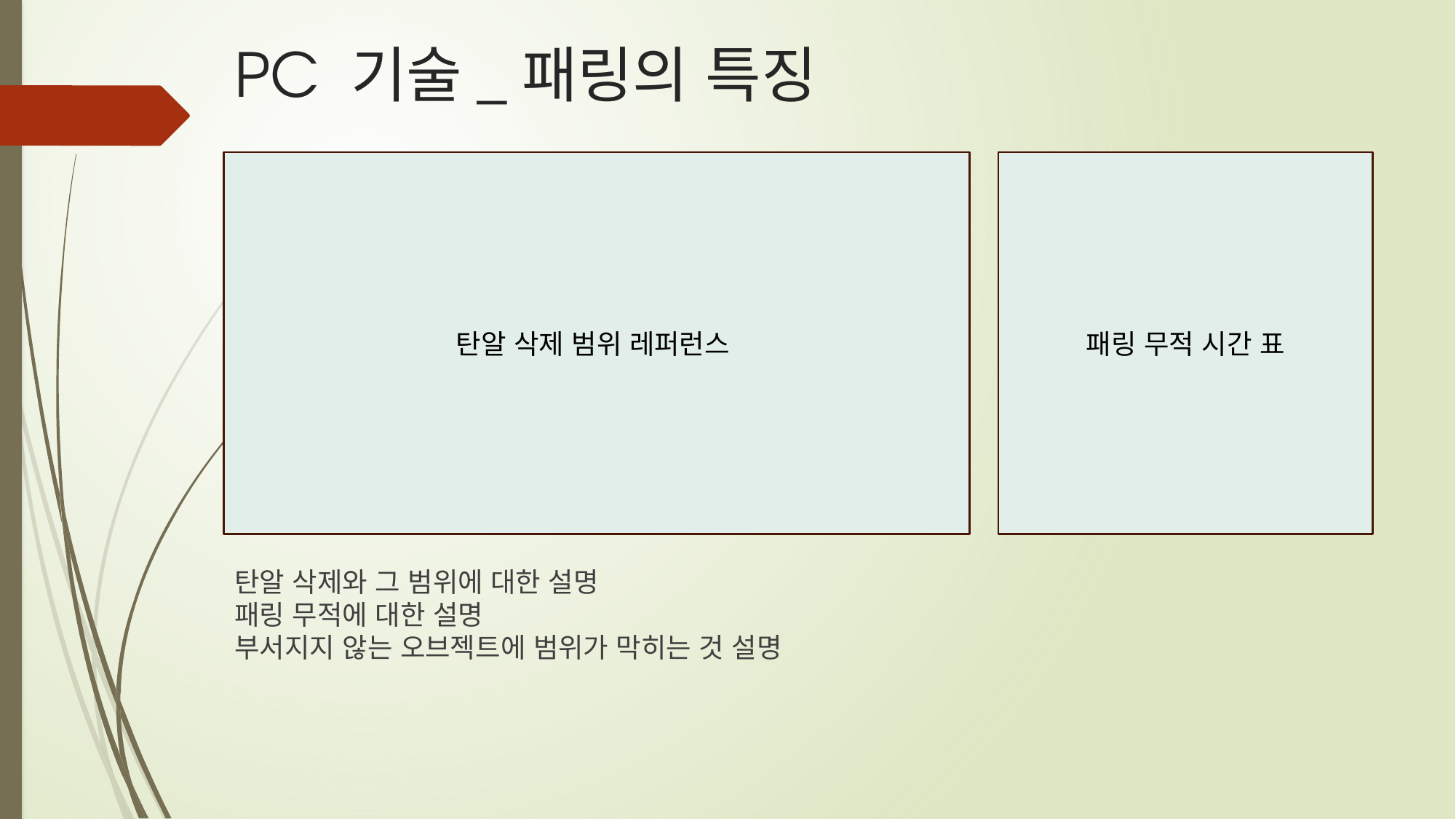

# PC 기술_패링의 특징
탄알 삭제 범위 레퍼런스
패링 무적 시간 표
탄알 삭제와 그 범위에 대한 설명
패링 무적에 대한 설명
부서지지 않는 오브젝트에 범위가 막히는 것 설명